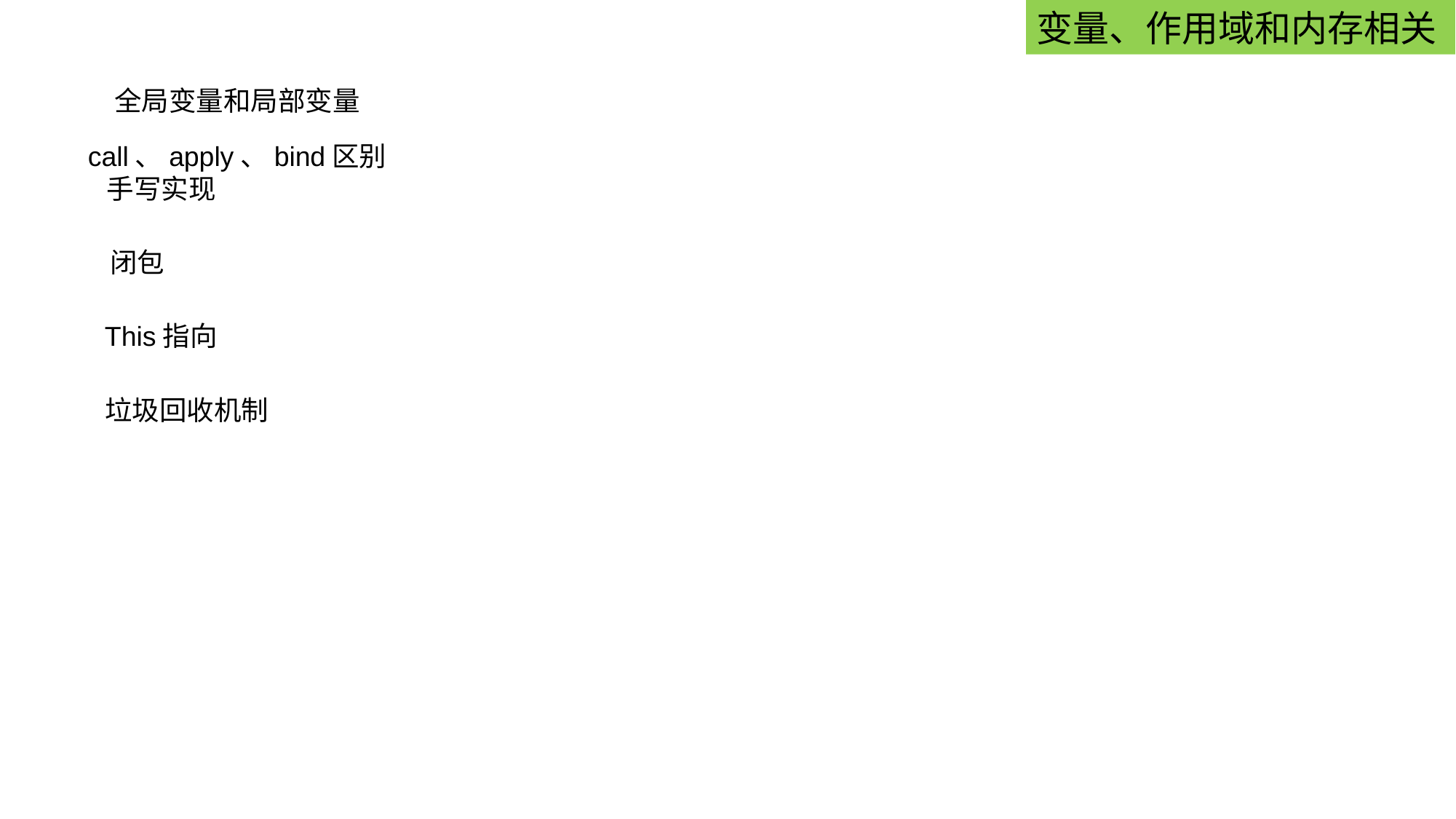

变量、作用域和内存相关
全局变量和局部变量
call、apply、bind区别
  手写实现
闭包
This指向
垃圾回收机制